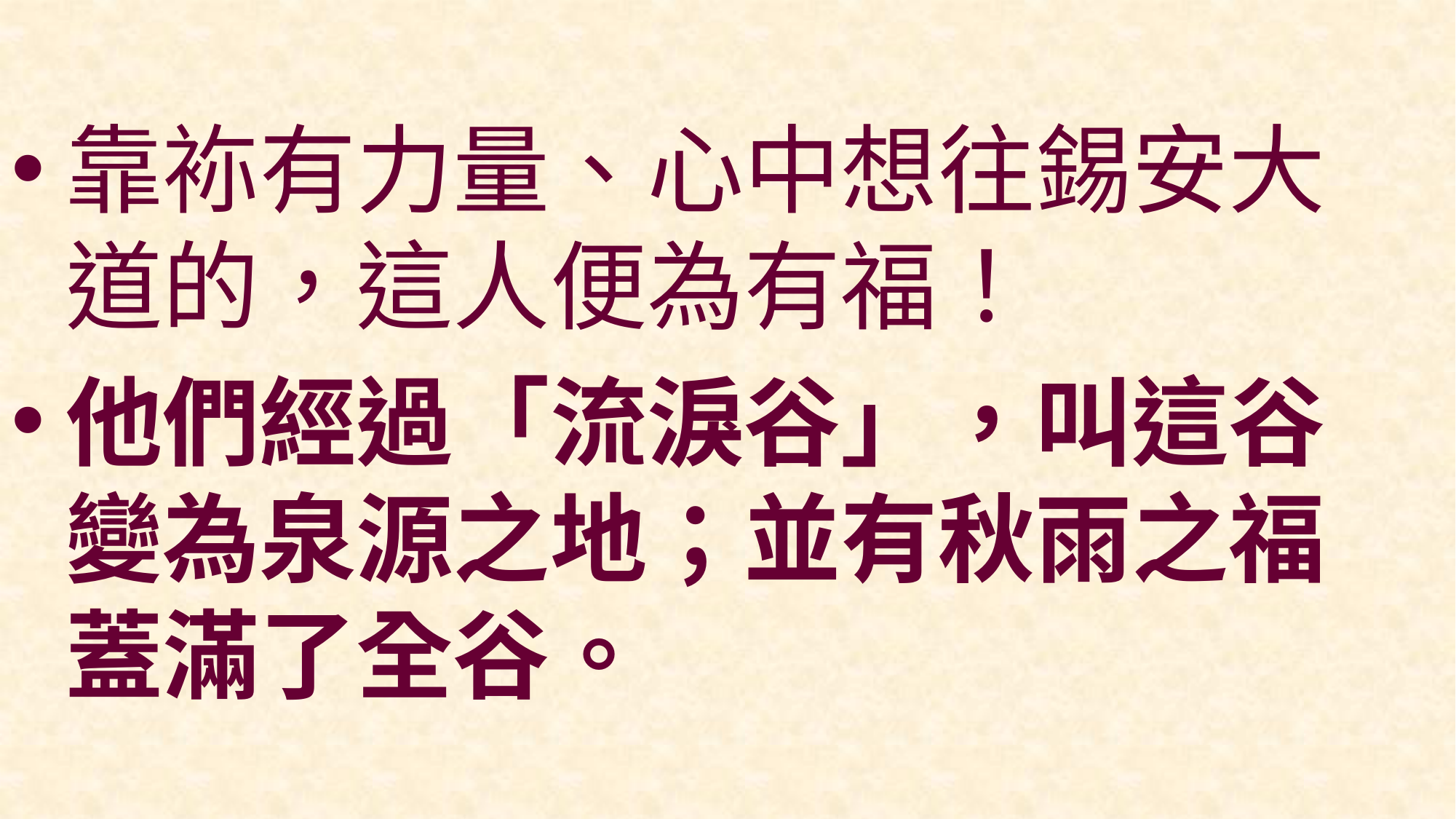

靠袮有力量、心中想往錫安大道的，這人便為有福！
他們經過「流淚谷」，叫這谷變為泉源之地；並有秋雨之福蓋滿了全谷。